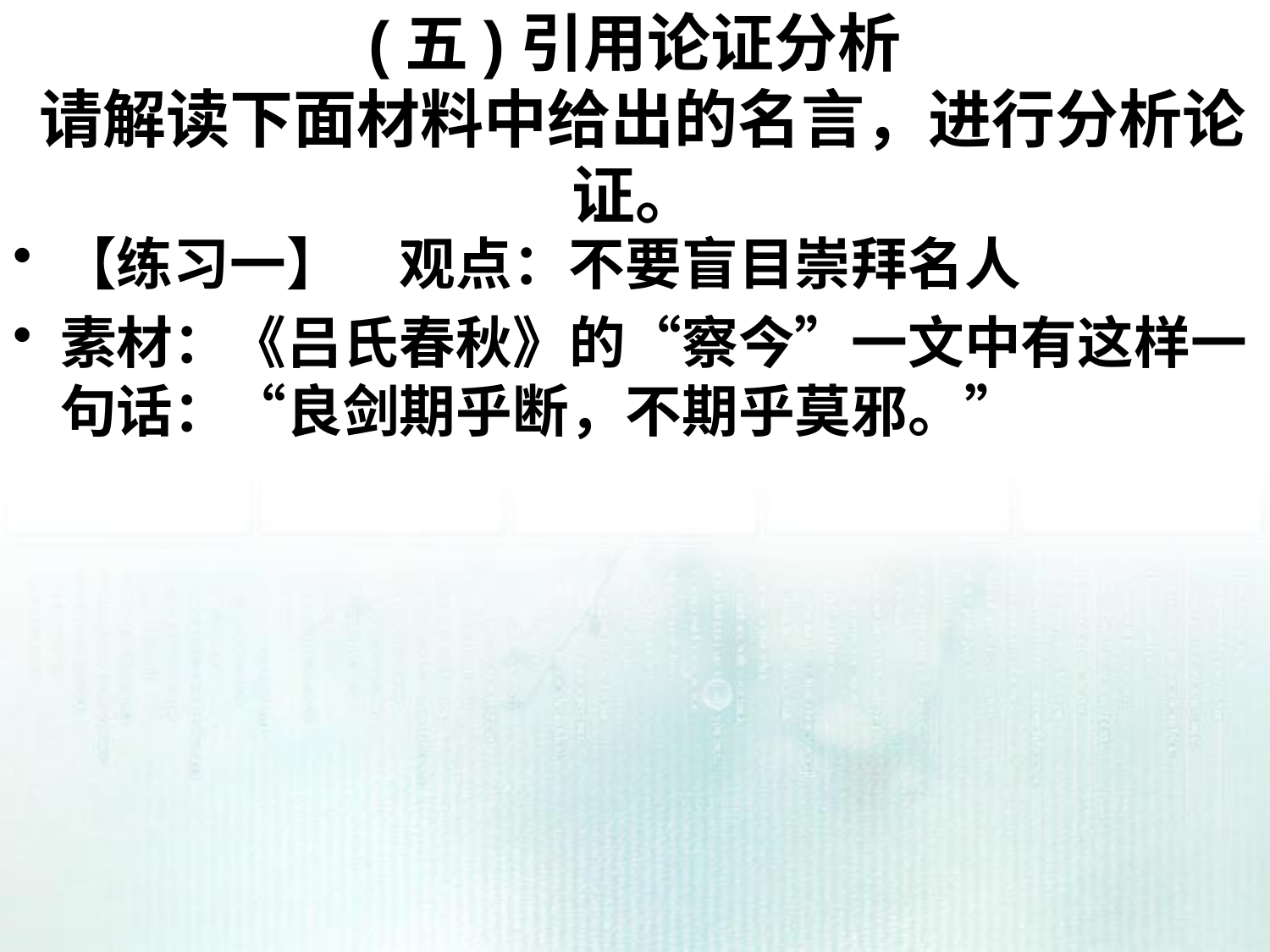

# (五)引用论证分析  请解读下面材料中给出的名言，进行分析论证。
【练习一】　观点：不要盲目崇拜名人
素材：《吕氏春秋》的“察今”一文中有这样一句话：“良剑期乎断，不期乎莫邪。”